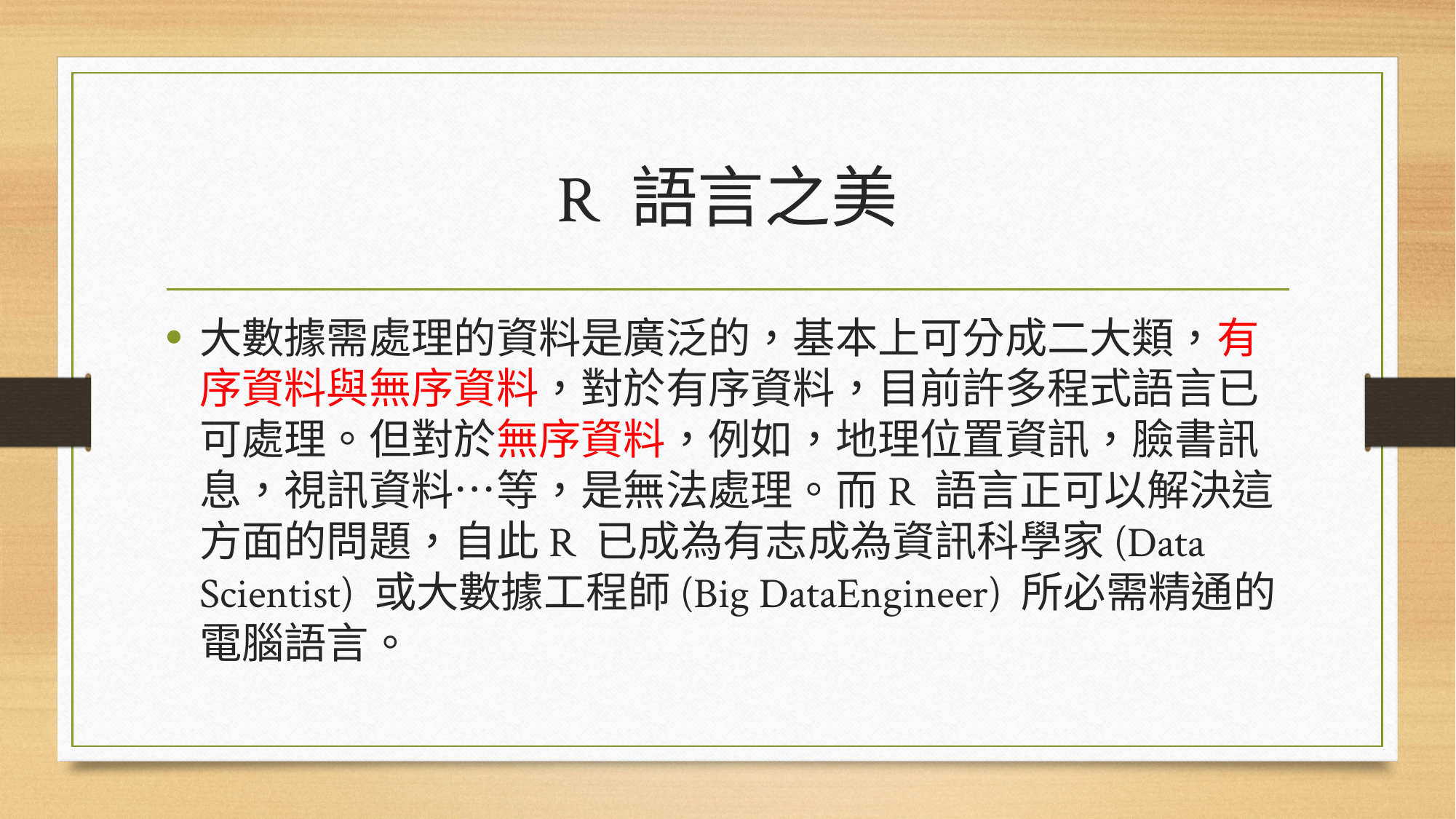

# R 語言之美
大數據需處理的資料是廣泛的，基本上可分成二大類，有序資料與無序資料，對於有序資料，目前許多程式語言已可處理。但對於無序資料，例如，地理位置資訊，臉書訊息，視訊資料⋯等，是無法處理。而R 語言正可以解決這方面的問題，自此R 已成為有志成為資訊科學家(Data Scientist) 或大數據工程師(Big DataEngineer) 所必需精通的電腦語言。